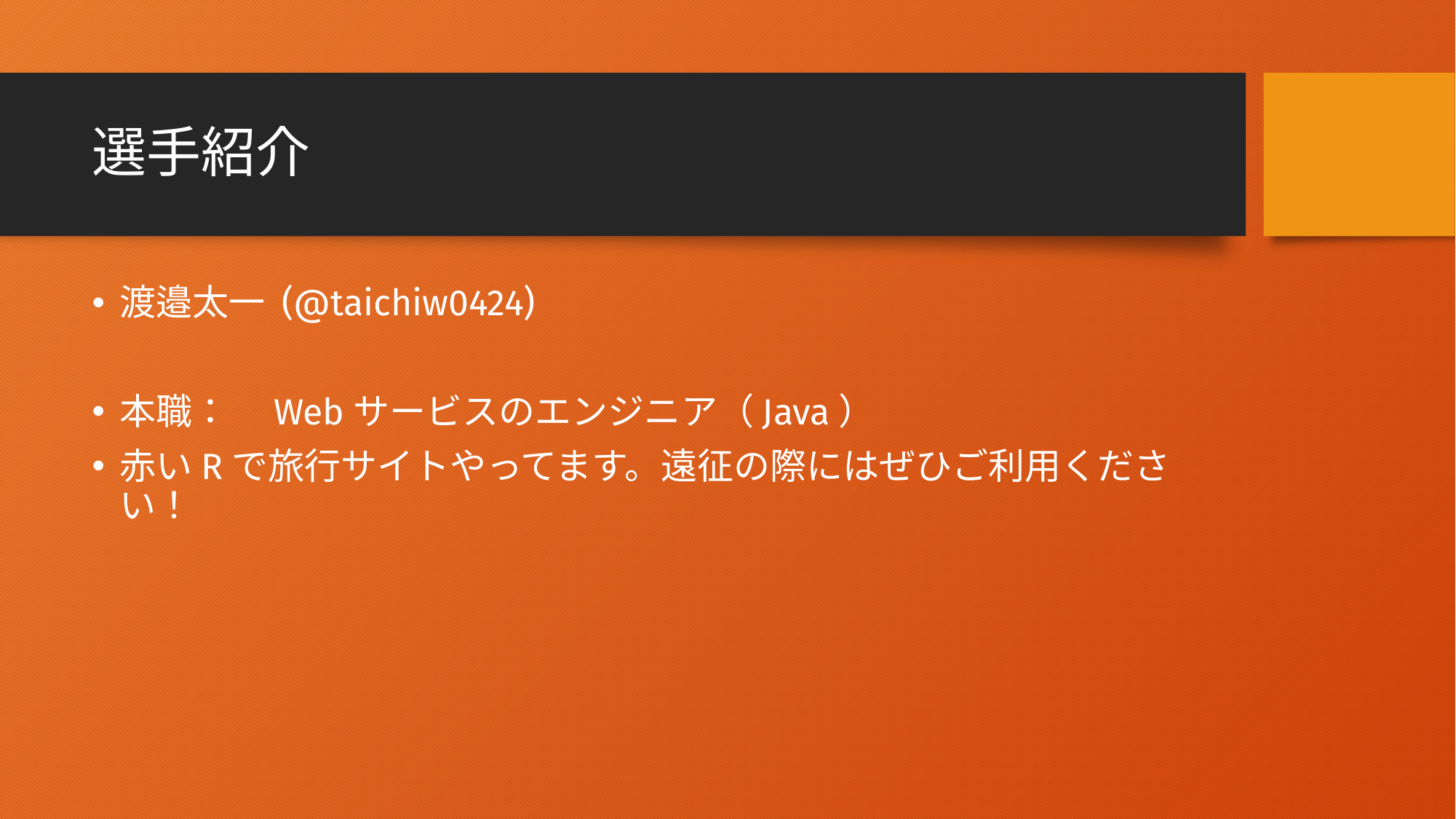

# 選手紹介
渡邉太一 (@taichiw0424)

本職：　Webサービスのエンジニア（Java）
赤いRで旅行サイトやってます。遠征の際にはぜひご利用ください！